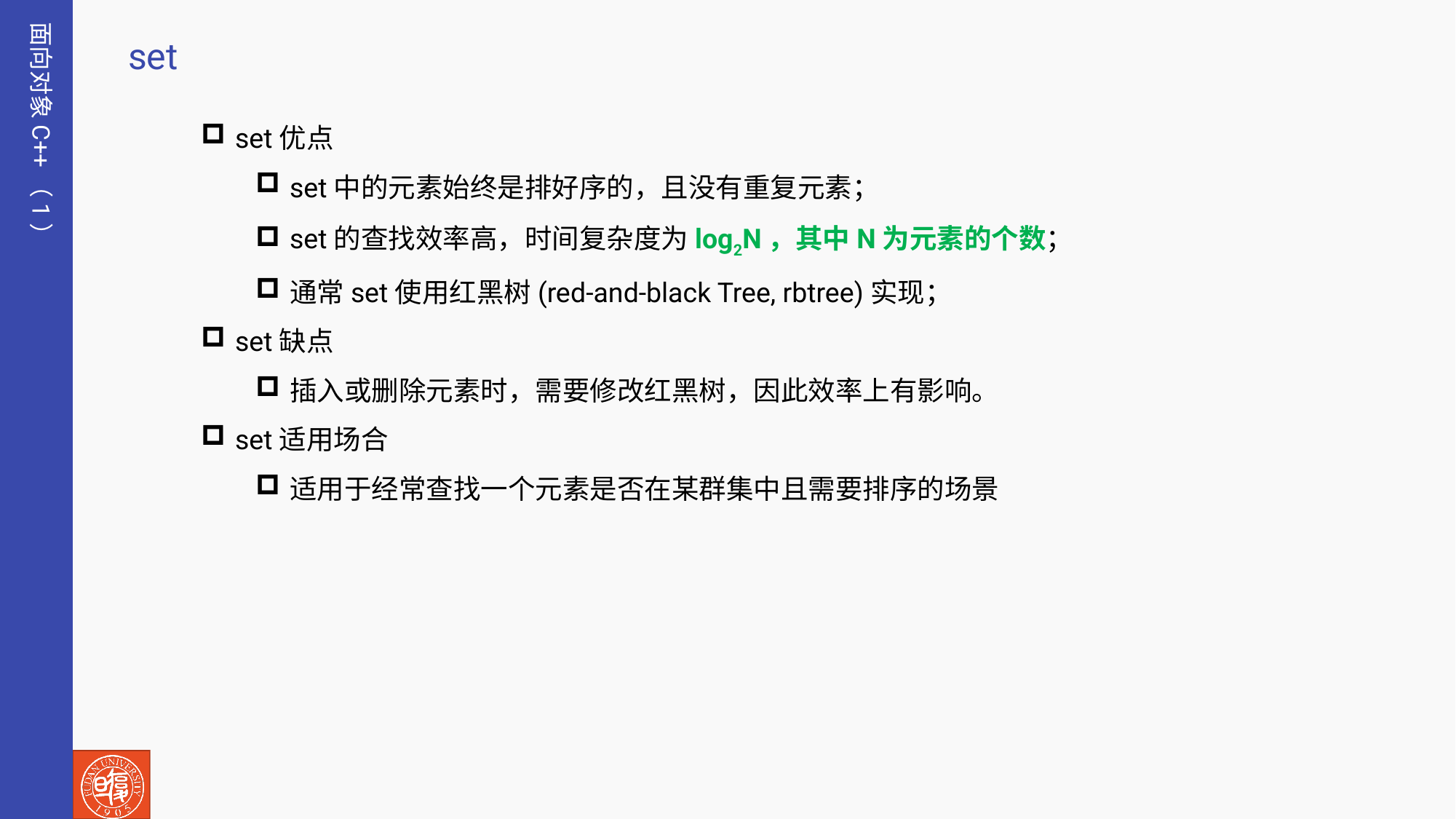

面向对象C++（1）
set
set优点
set中的元素始终是排好序的，且没有重复元素；
set的查找效率高，时间复杂度为log2N，其中N为元素的个数；
通常set使用红黑树(red-and-black Tree, rbtree)实现；
set缺点
插入或删除元素时，需要修改红黑树，因此效率上有影响。
set适用场合
适用于经常查找一个元素是否在某群集中且需要排序的场景